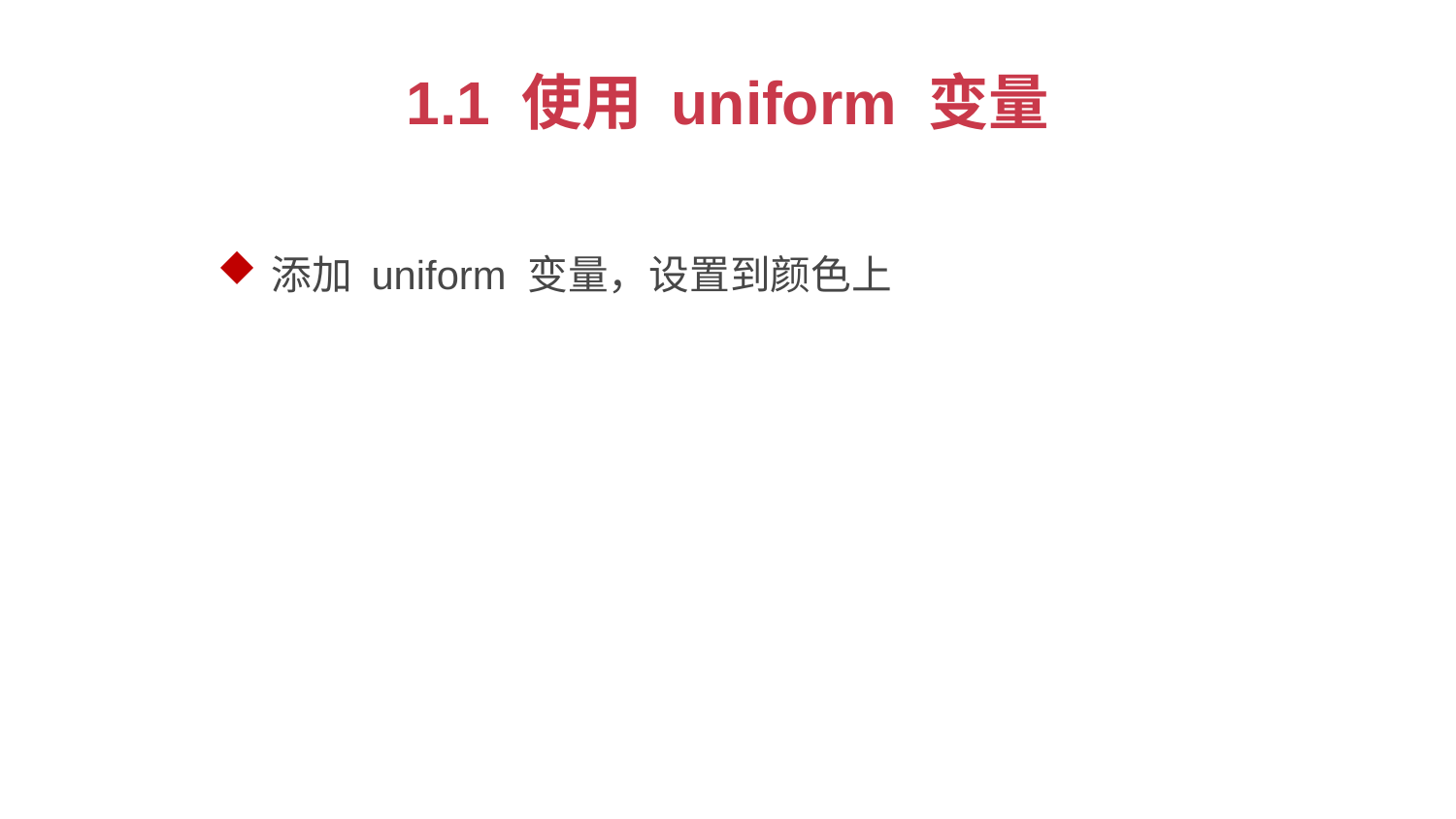

1.1 使用 uniform 变量
添加 uniform 变量，设置到颜色上